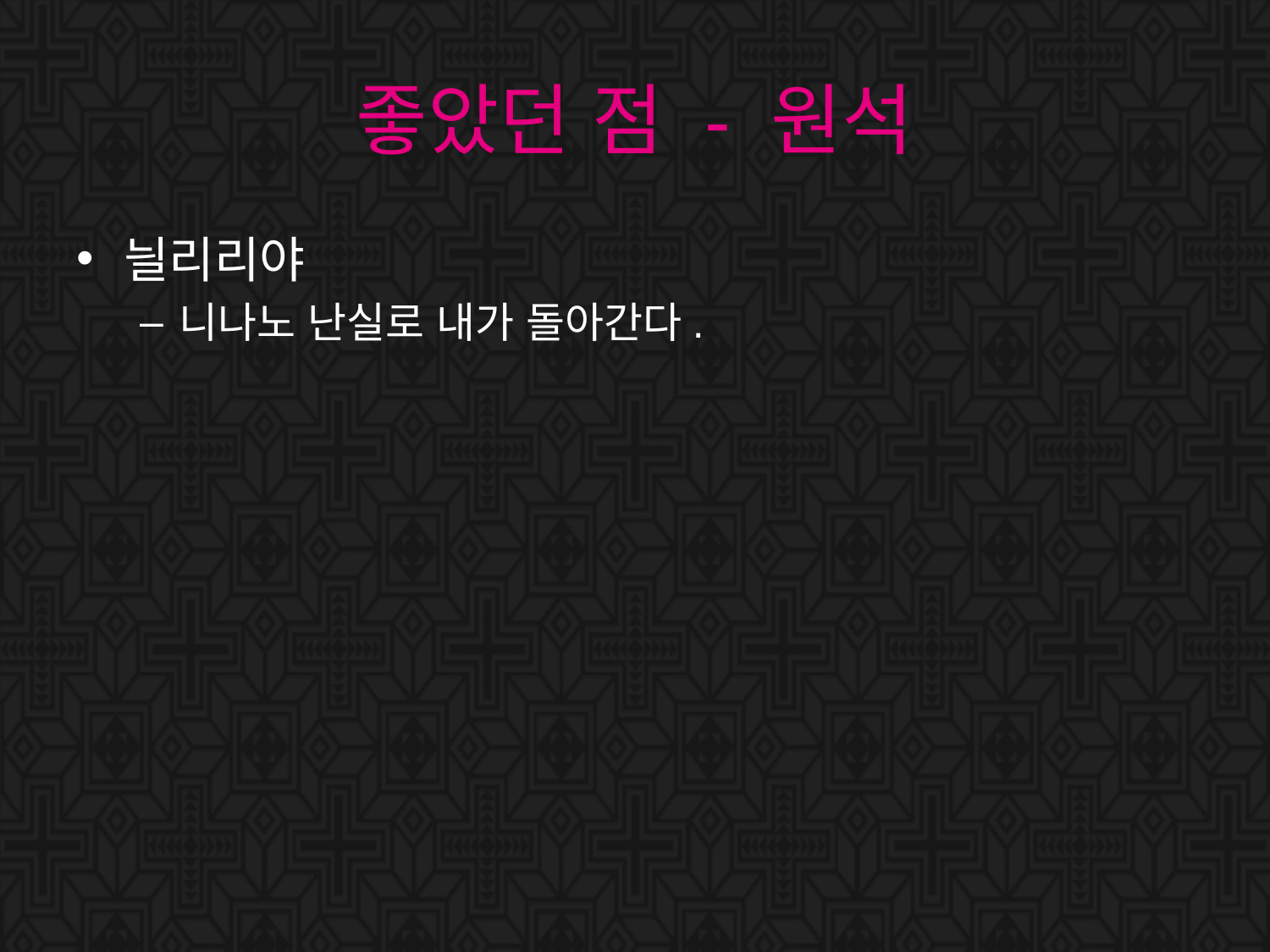

# 좋았던 점 - 원석
늴리리야
니나노 난실로 내가 돌아간다.